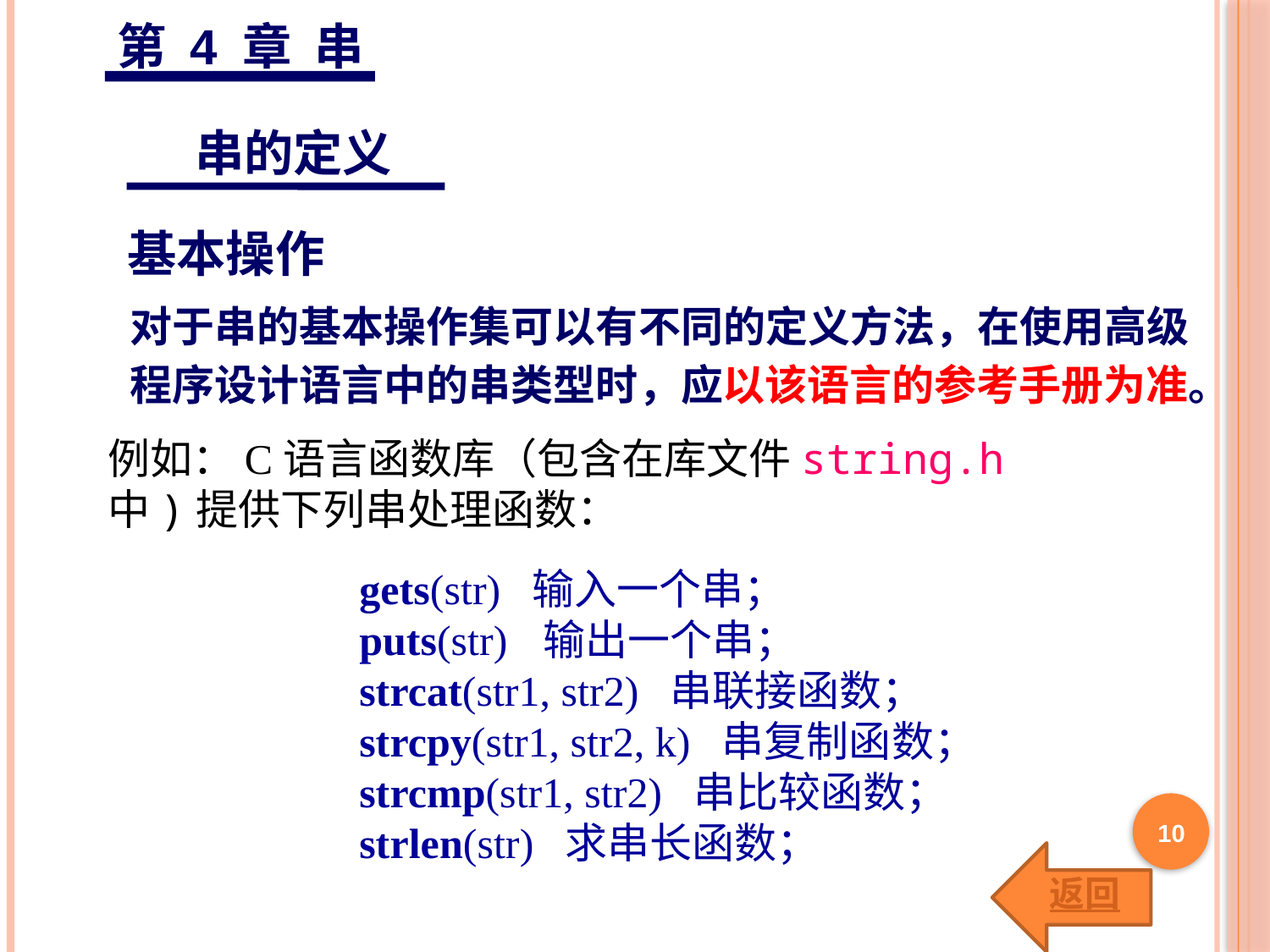

第 4 章  串

   串的定义

基本操作
对于串的基本操作集可以有不同的定义方法，在使用高级
程序设计语言中的串类型时，应以该语言的参考手册为准。
例如：C语言函数库（包含在库文件string.h
中)提供下列串处理函数：
  gets(str)  输入一个串；
  puts(str) 输出一个串；
  strcat(str1, str2)  串联接函数；
  strcpy(str1, str2, k)  串复制函数；
  strcmp(str1, str2)  串比较函数；
  strlen(str)  求串长函数；
10
返回